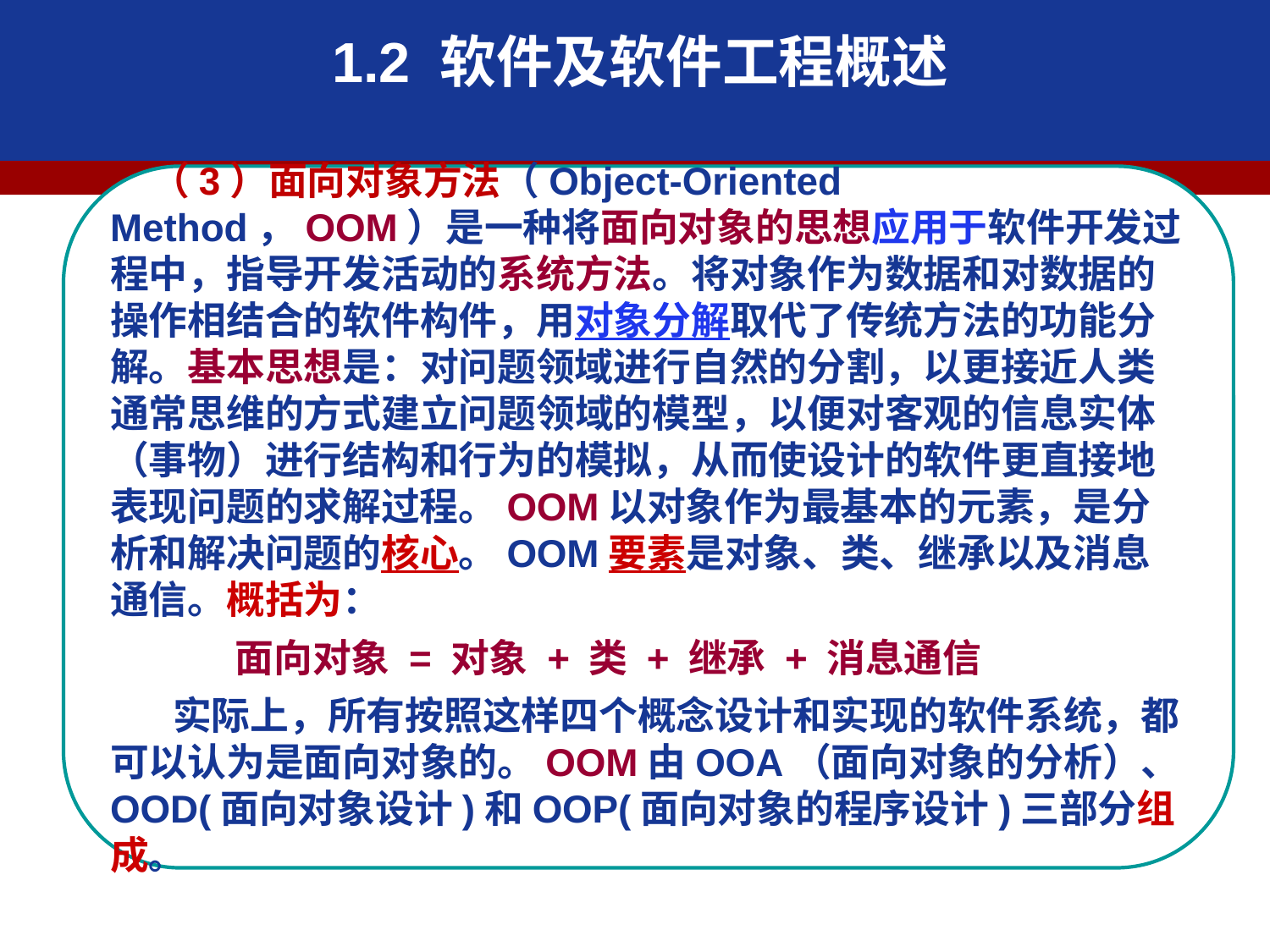

1.2 软件及软件工程概述
    （3）面向对象方法（Object-Oriented Method，OOM）是一种将面向对象的思想应用于软件开发过程中，指导开发活动的系统方法。将对象作为数据和对数据的操作相结合的软件构件，用对象分解取代了传统方法的功能分解。基本思想是：对问题领域进行自然的分割，以更接近人类通常思维的方式建立问题领域的模型，以便对客观的信息实体（事物）进行结构和行为的模拟，从而使设计的软件更直接地表现问题的求解过程。OOM以对象作为最基本的元素，是分析和解决问题的核心。OOM要素是对象、类、继承以及消息通信。概括为：
             面向对象 = 对象 + 类 + 继承 + 消息通信
      实际上，所有按照这样四个概念设计和实现的软件系统，都可以认为是面向对象的。OOM由OOA（面向对象的分析）、OOD(面向对象设计)和OOP(面向对象的程序设计)三部分组成。